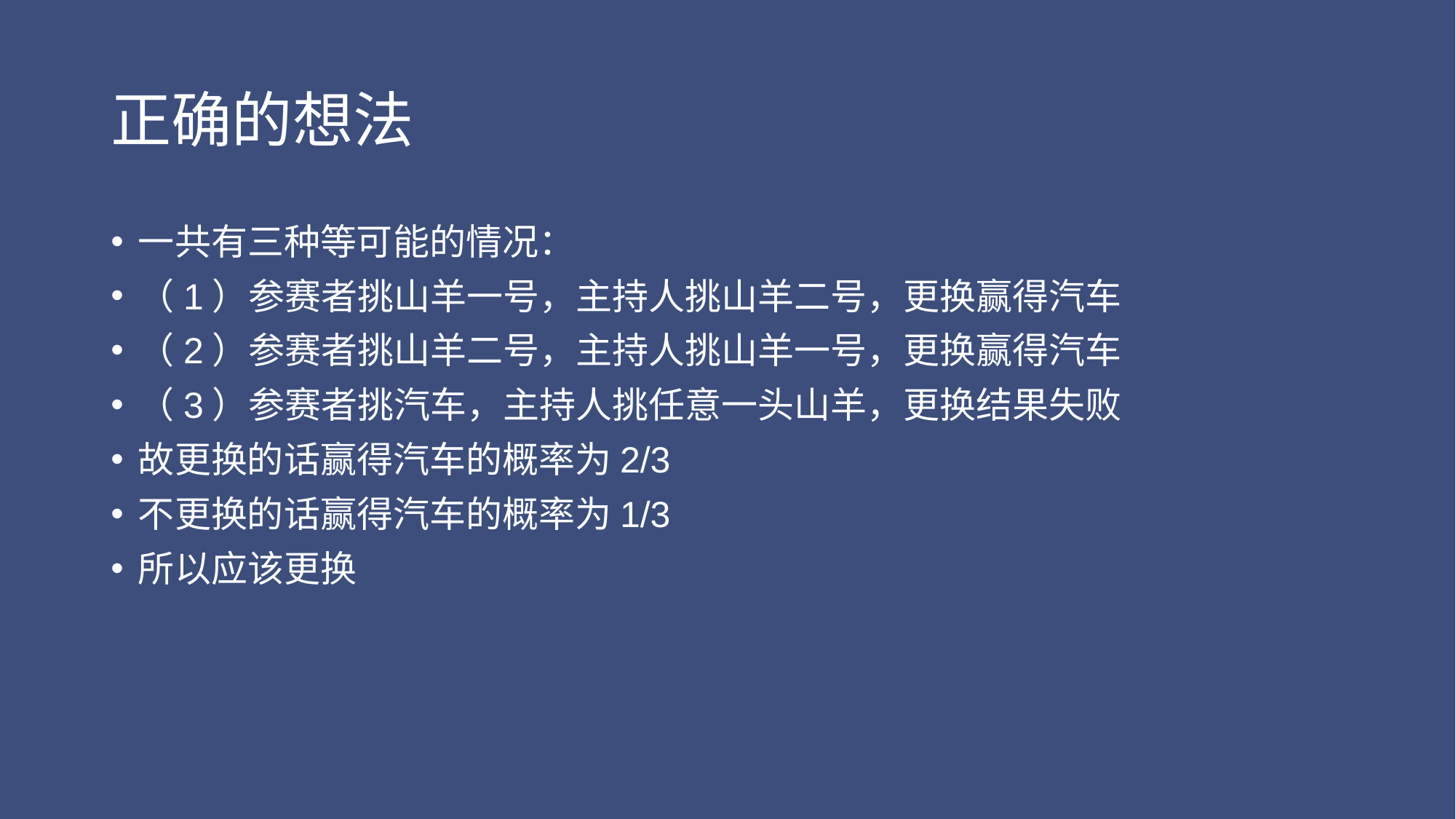

# 正确的想法
一共有三种等可能的情况：
（1）参赛者挑山羊一号，主持人挑山羊二号，更换赢得汽车
（2）参赛者挑山羊二号，主持人挑山羊一号，更换赢得汽车
（3）参赛者挑汽车，主持人挑任意一头山羊，更换结果失败
故更换的话赢得汽车的概率为2/3
不更换的话赢得汽车的概率为1/3
所以应该更换